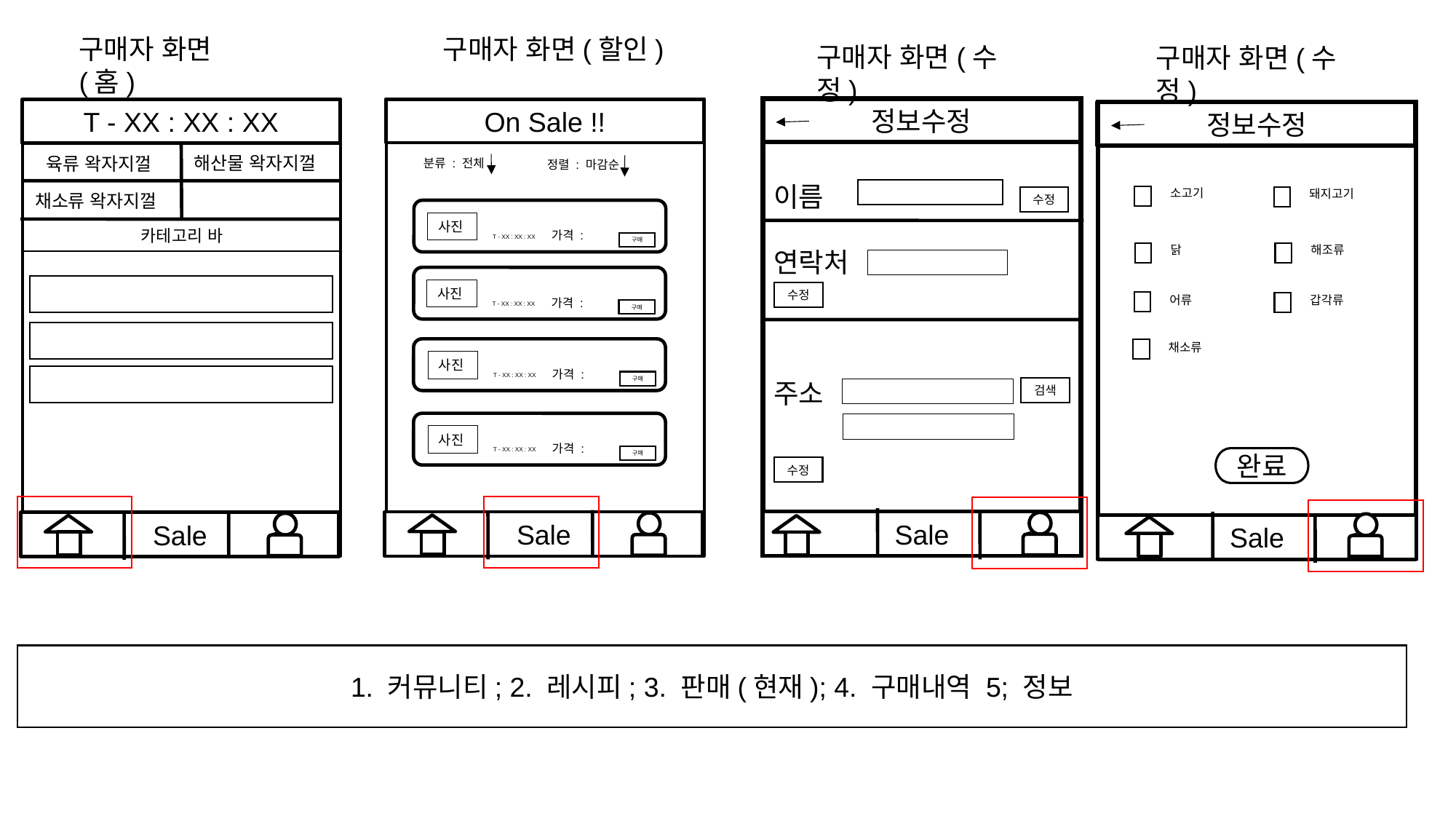

구매자 화면(할인)
구매자 화면(홈)
구매자 화면(수정)
구매자 화면(수정)
정보수정
이름

연락처

주소

연
On Sale !!

T - XX : XX : XX

정보수정

해산물 왁자지껄
육류 왁자지껄
분류 : 전체
정렬 : 마감순

소고기
돼지고기
채소류 왁자지껄

수정

사진
카테고리 바
가격 :
T - XX : XX : XX
구매
해조류
닭

사진
수정
갑각류
어류
가격 :

T - XX : XX : XX
구매

채소류

사진
가격 :

T - XX : XX : XX
구매
검색

사진
가격 :
T - XX : XX : XX
구매
완료
수정

Sale
Sale
Sale

Sale

1. 커뮤니티; 2. 레시피; 3. 판매(현재); 4. 구매내역 5; 정보